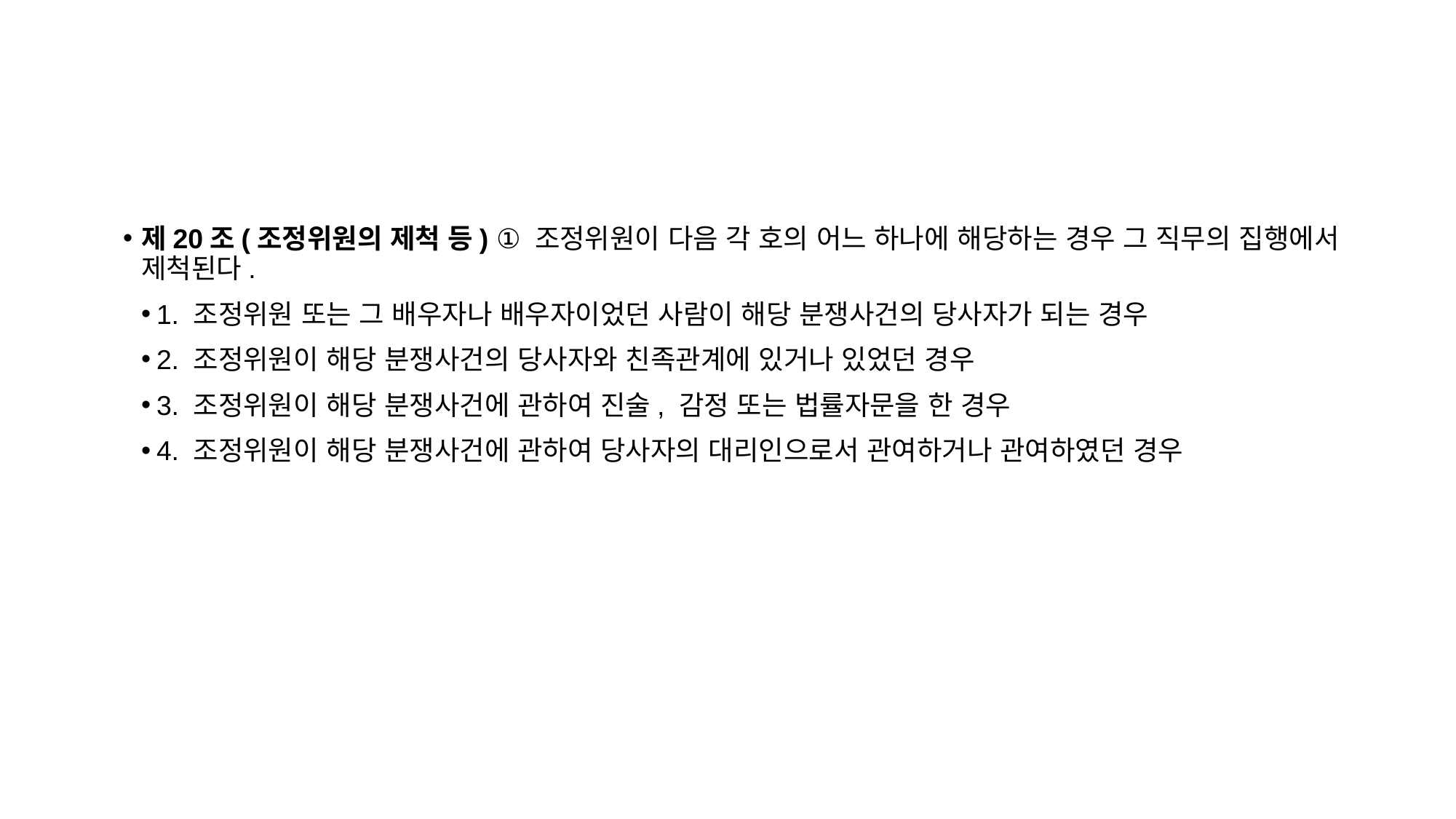

제20조(조정위원의 제척 등) ① 조정위원이 다음 각 호의 어느 하나에 해당하는 경우 그 직무의 집행에서 제척된다.
1. 조정위원 또는 그 배우자나 배우자이었던 사람이 해당 분쟁사건의 당사자가 되는 경우
2. 조정위원이 해당 분쟁사건의 당사자와 친족관계에 있거나 있었던 경우
3. 조정위원이 해당 분쟁사건에 관하여 진술, 감정 또는 법률자문을 한 경우
4. 조정위원이 해당 분쟁사건에 관하여 당사자의 대리인으로서 관여하거나 관여하였던 경우